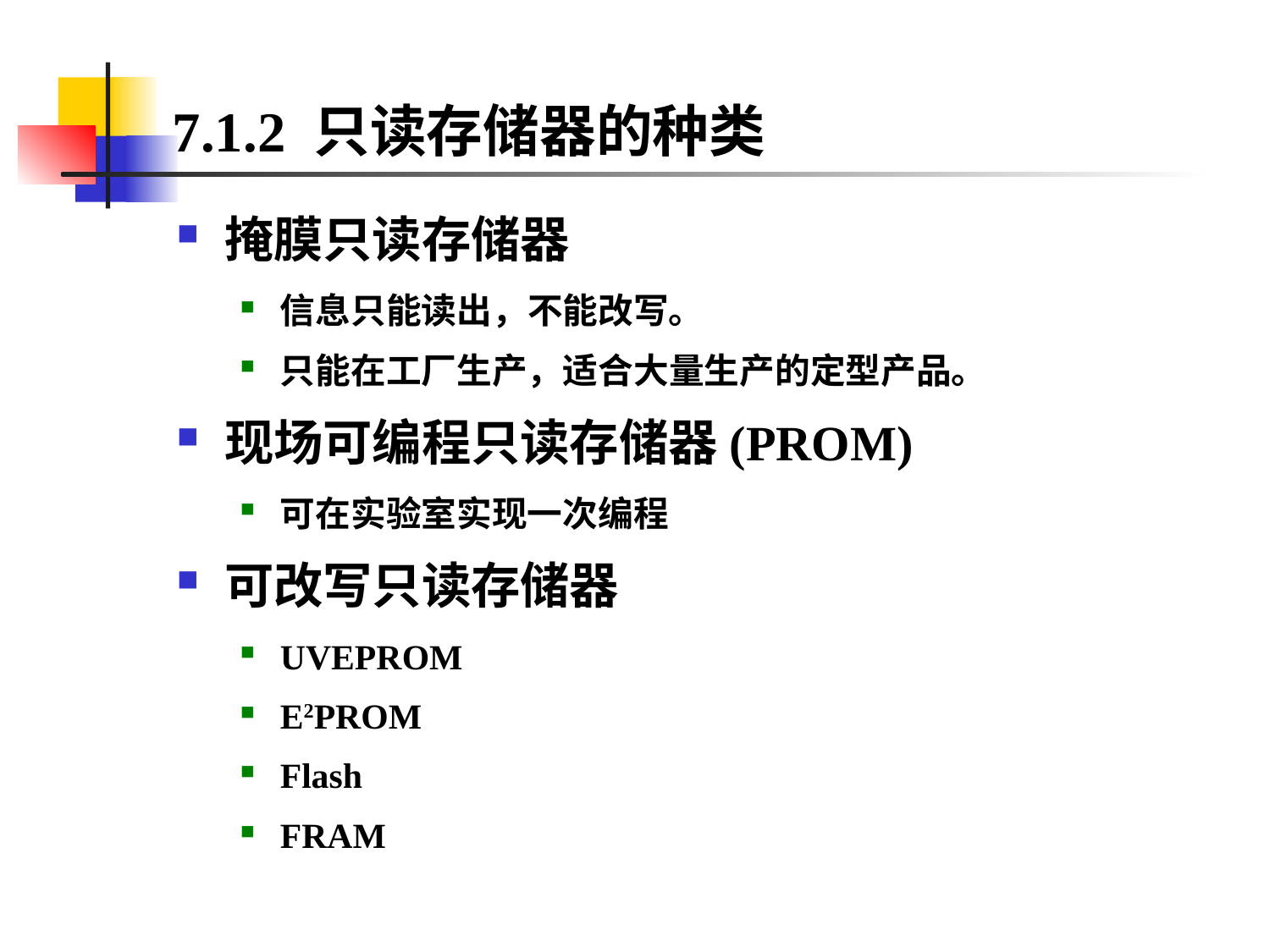

# 7.1.2 只读存储器的种类
掩膜只读存储器
信息只能读出，不能改写。
只能在工厂生产，适合大量生产的定型产品。
现场可编程只读存储器(PROM)
可在实验室实现一次编程
可改写只读存储器
UVEPROM
E2PROM
Flash
FRAM